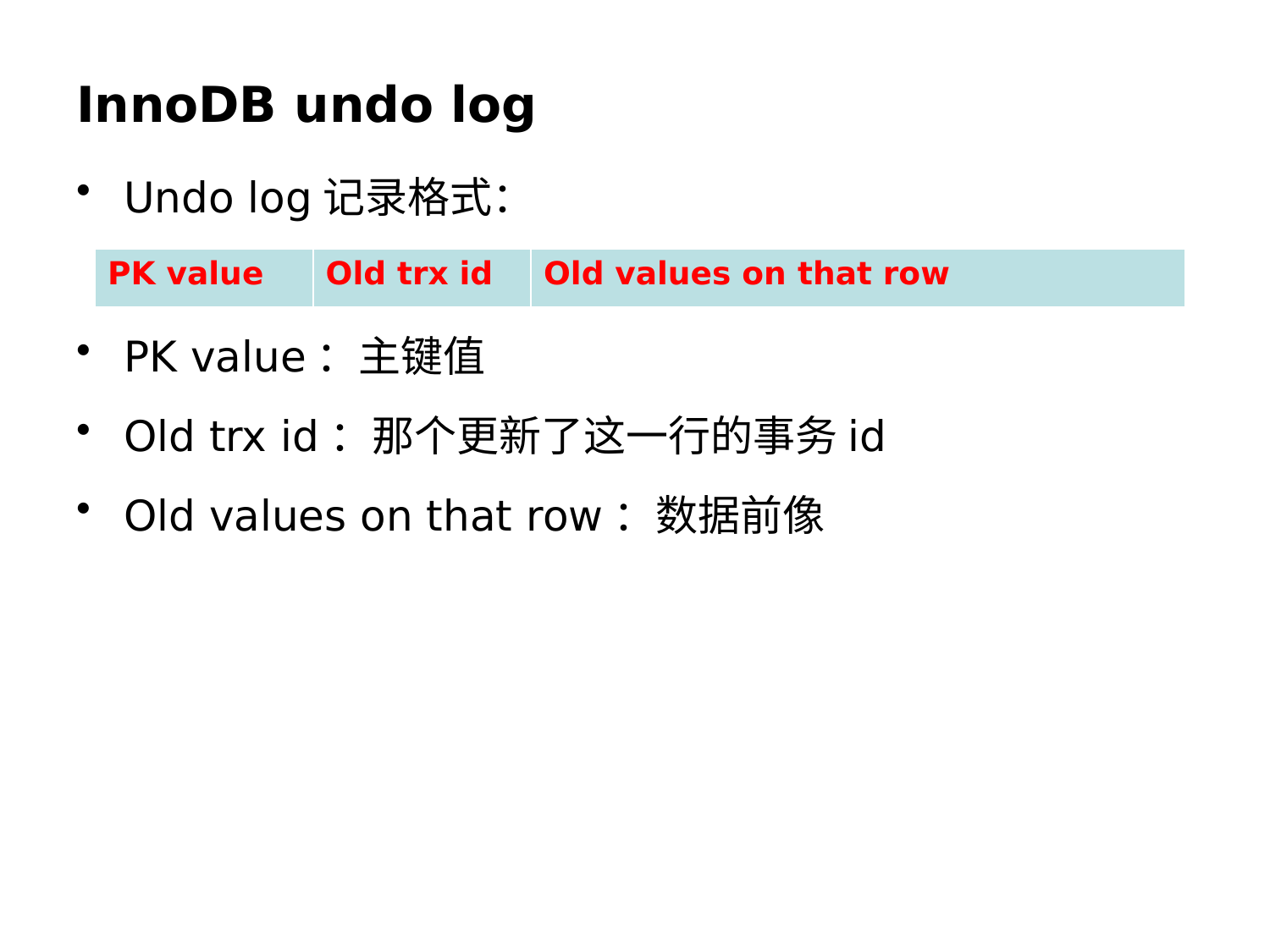

# InnoDB undo log
Undo log记录格式：

PK value：主键值
Old trx id：那个更新了这一行的事务id
Old values on that row：数据前像
| PK value | Old trx id | Old values on that row |
| --- | --- | --- |